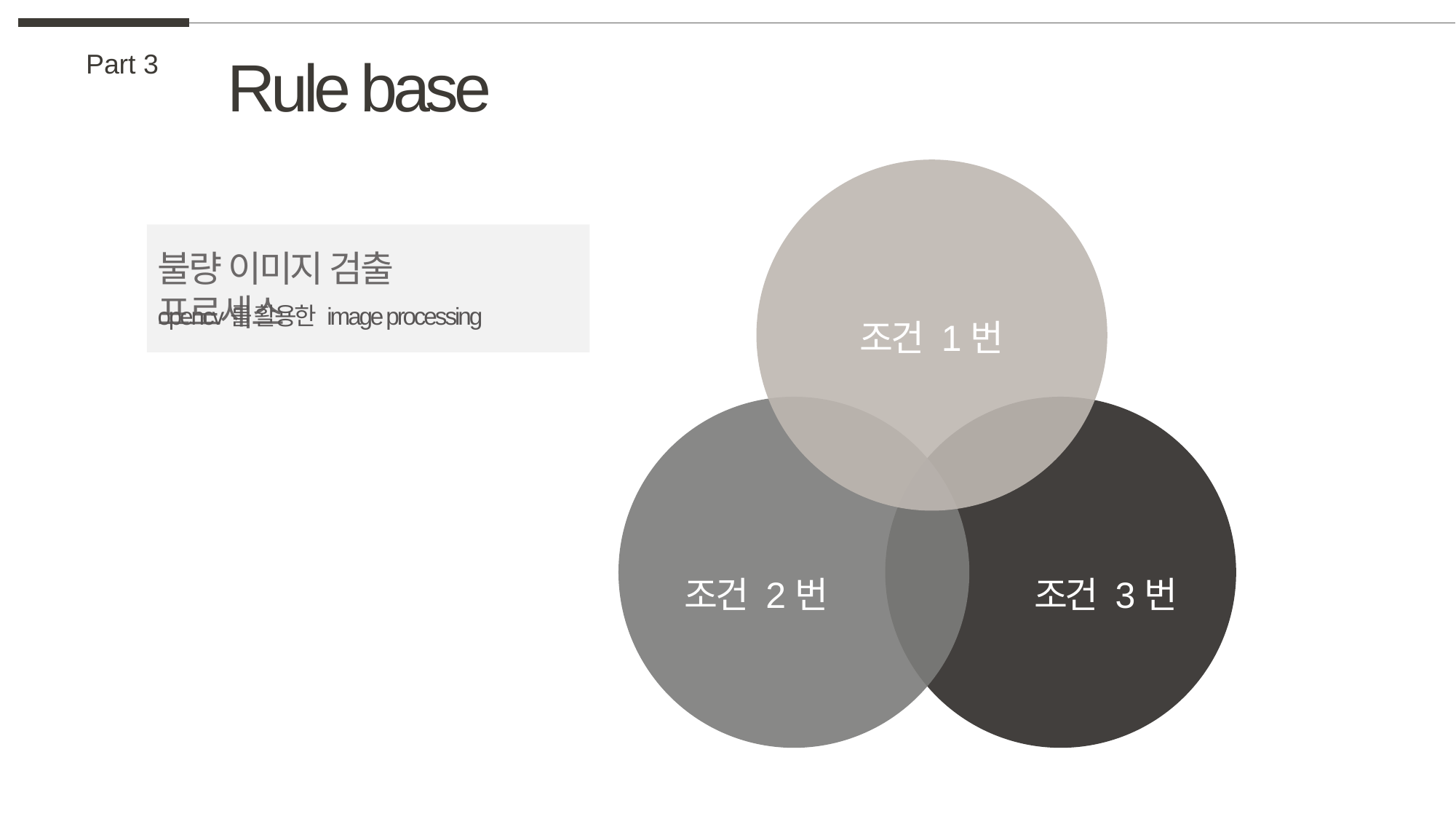

Rule base
Part 3

불량 이미지 검출 프로세스
opencv를 활용한 image processing
조건 1번

조건 2번
조건 3번